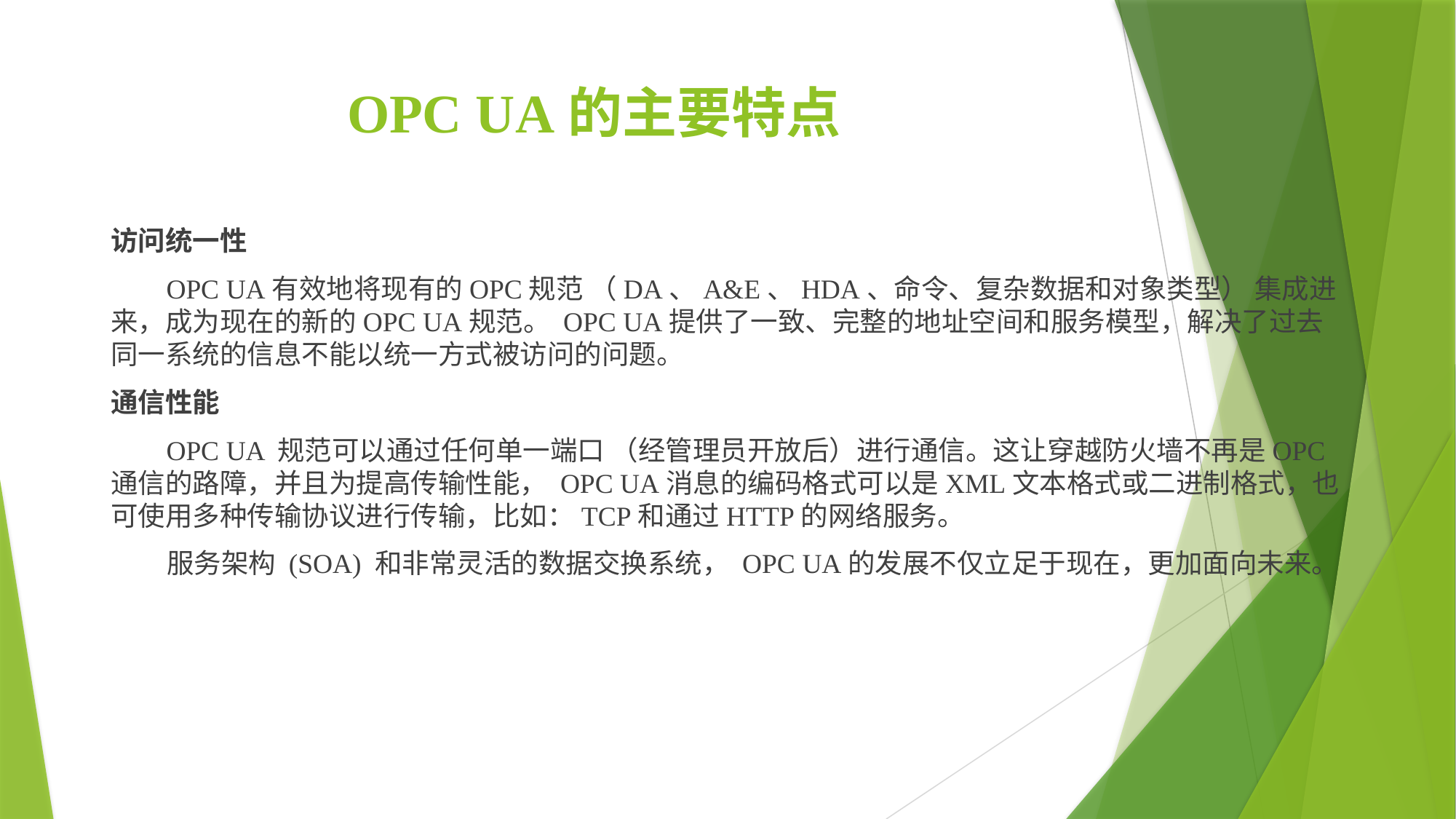

# OPC UA的主要特点
访问统一性
        OPC UA有效地将现有的OPC规范 （DA、A&E、HDA、命令、复杂数据和对象类型） 集成进来，成为现在的新的OPC UA规范。 OPC UA提供了一致、完整的地址空间和服务模型，解决了过去同一系统的信息不能以统一方式被访问的问题。
通信性能
        OPC UA 规范可以通过任何单一端口 （经管理员开放后）进行通信。这让穿越防火墙不再是OPC通信的路障，并且为提高传输性能， OPC UA消息的编码格式可以是XML文本格式或二进制格式，也可使用多种传输协议进行传输，比如：TCP和通过HTTP的网络服务。
        服务架构 (SOA) 和非常灵活的数据交换系统， OPC UA的发展不仅立足于现在，更加面向未来。